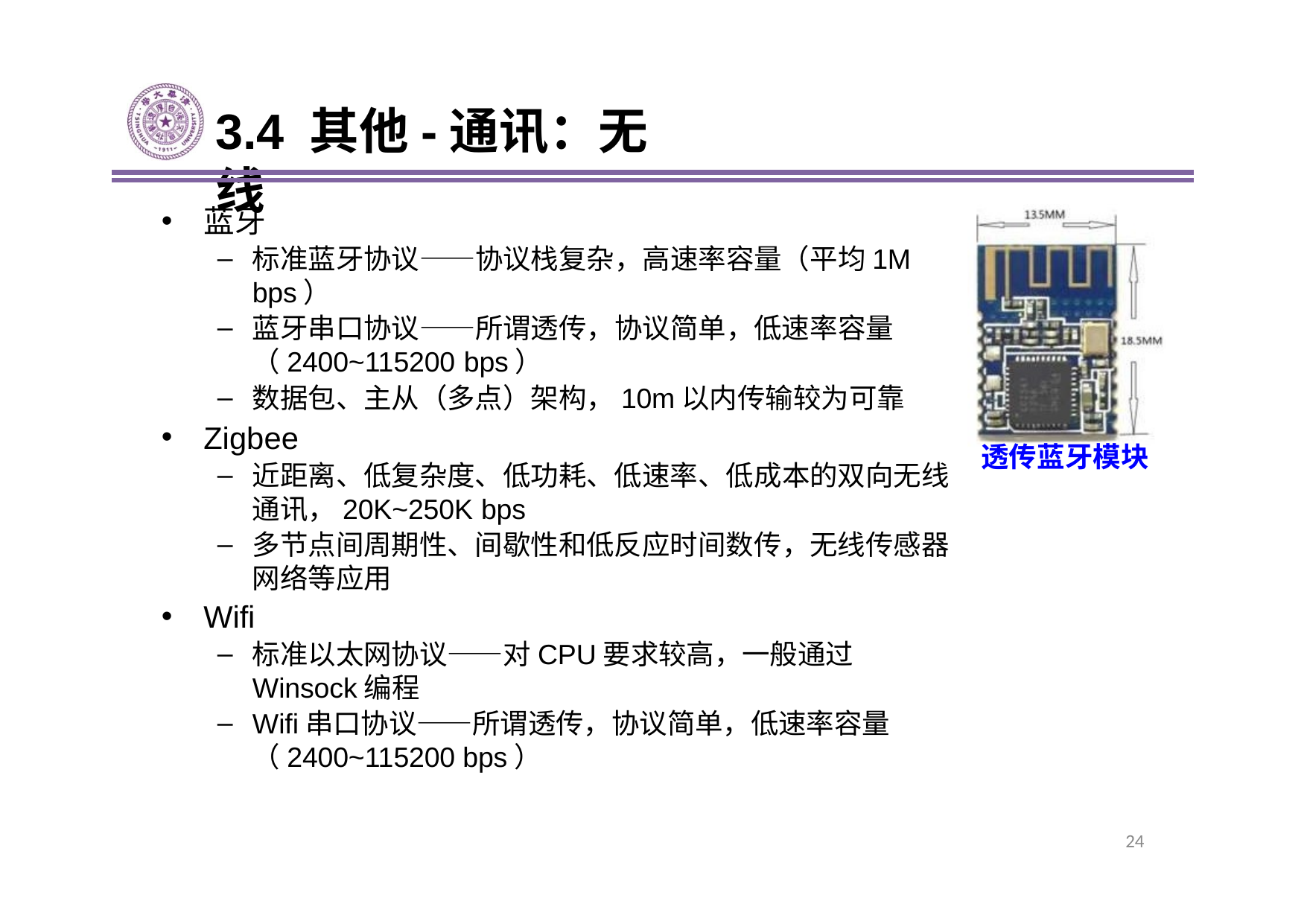

# 3.4 其他-通讯：无线

蓝牙
标准蓝牙协议——协议栈复杂，高速率容量（平均1M bps）
蓝牙串口协议——所谓透传，协议简单，低速率容量（2400~115200 bps）
数据包、主从（多点）架构，10m以内传输较为可靠
Zigbee
近距离、低复杂度、低功耗、低速率、低成本的双向无线通讯，20K~250K bps
多节点间周期性、间歇性和低反应时间数传，无线传感器网络等应用
Wifi
标准以太网协议——对CPU要求较高，一般通过Winsock编程
Wifi串口协议——所谓透传，协议简单，低速率容量（2400~115200 bps）

透传蓝牙模块
24